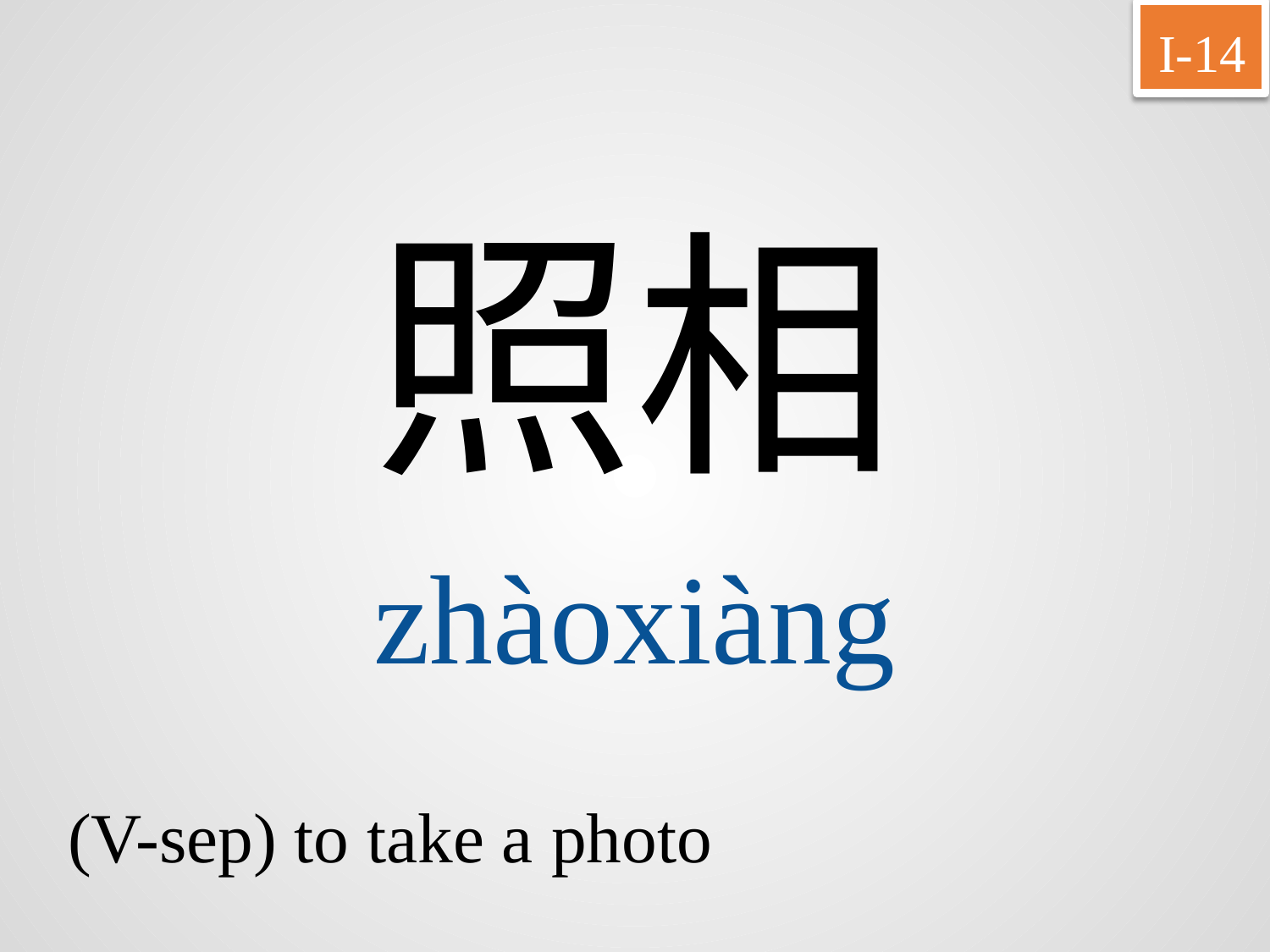

I-14

照相
zhàoxiàng
(V-sep) to take a photo